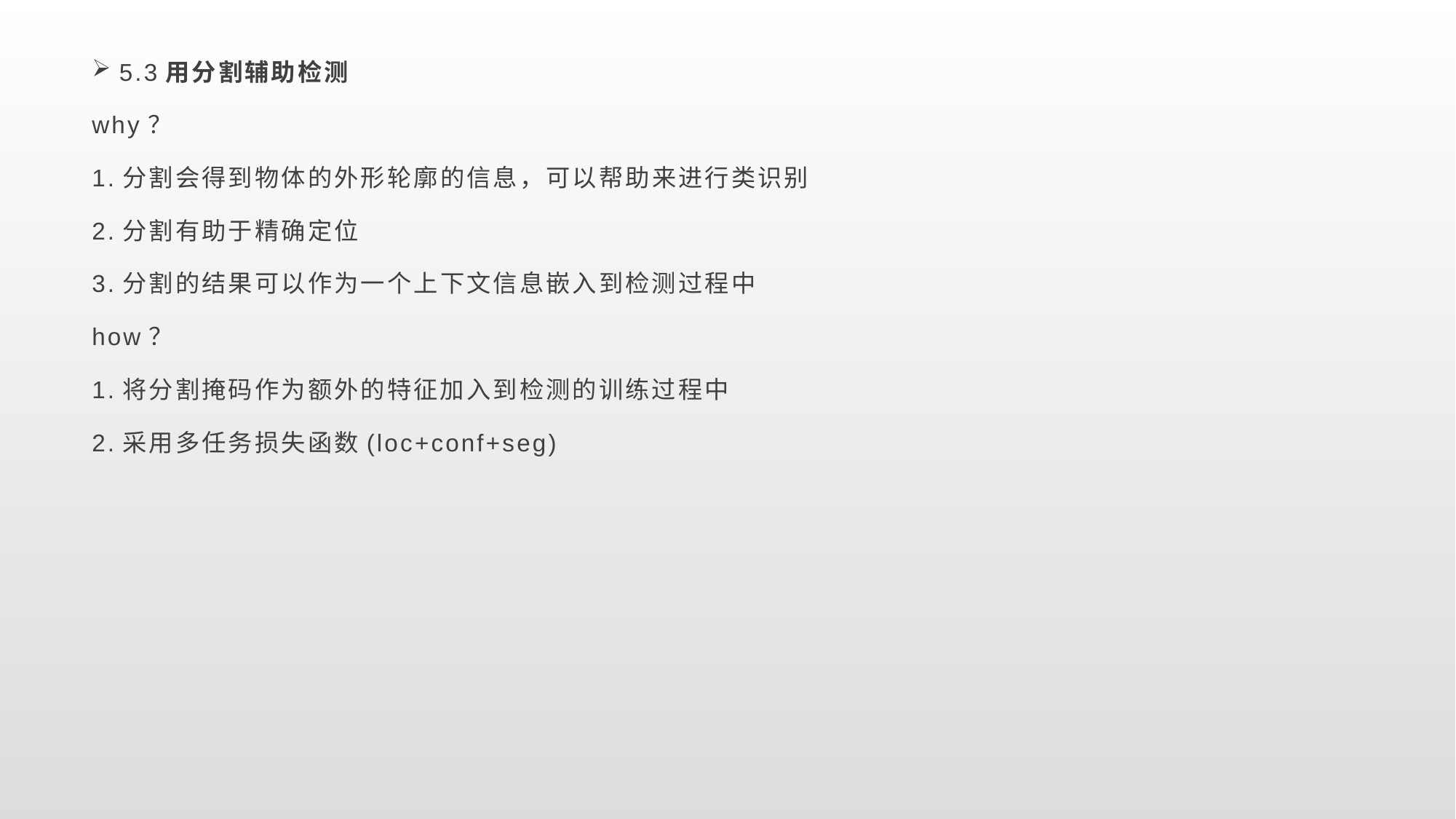

5.3用分割辅助检测
why？
1.分割会得到物体的外形轮廓的信息，可以帮助来进行类识别
2.分割有助于精确定位
3.分割的结果可以作为一个上下文信息嵌入到检测过程中
how？
1.将分割掩码作为额外的特征加入到检测的训练过程中
2.采用多任务损失函数(loc+conf+seg)